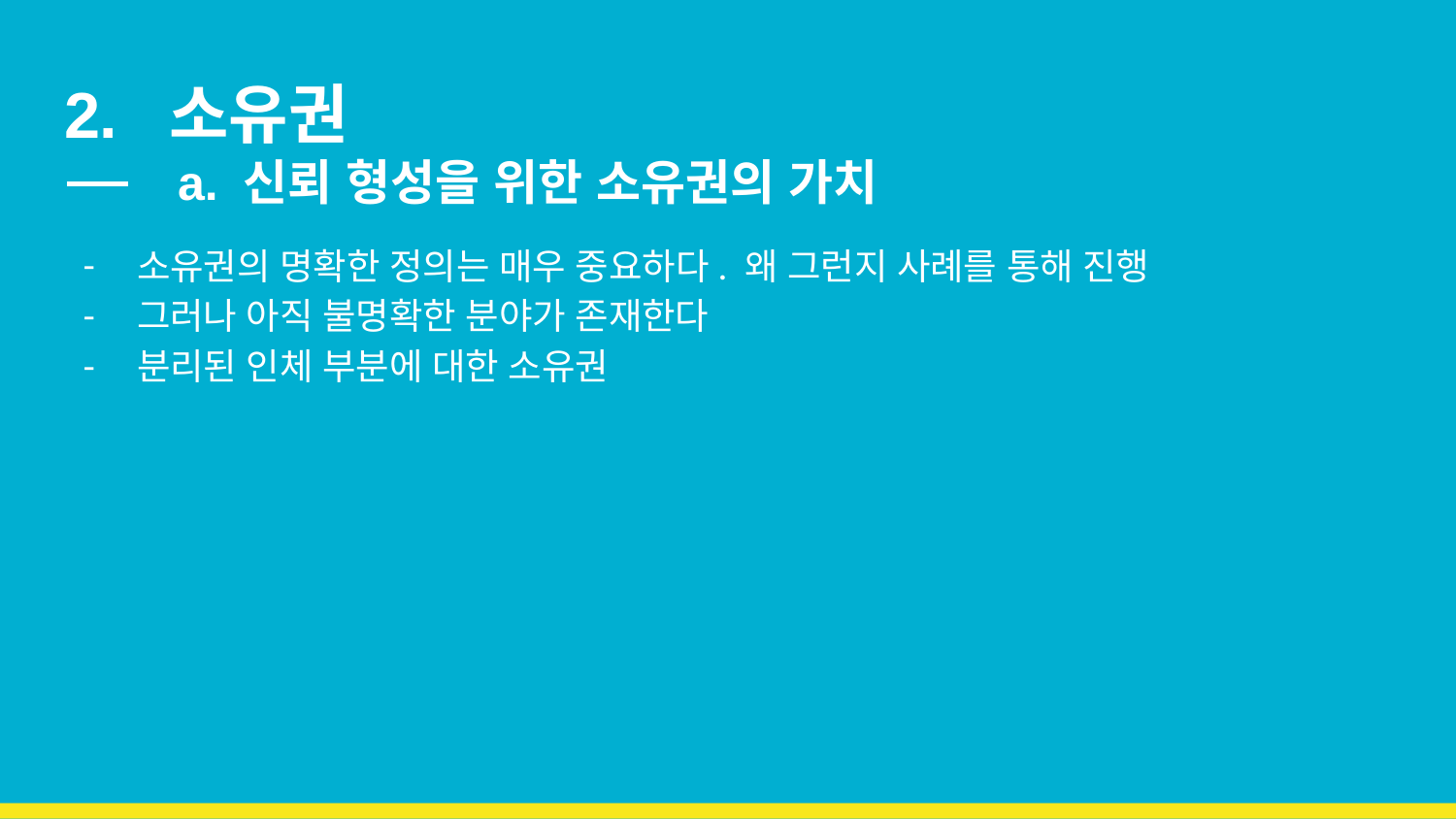

# 2.  소유권
   a. 신뢰 형성을 위한 소유권의 가치
소유권의 명확한 정의는 매우 중요하다. 왜 그런지 사례를 통해 진행
그러나 아직 불명확한 분야가 존재한다
분리된 인체 부분에 대한 소유권